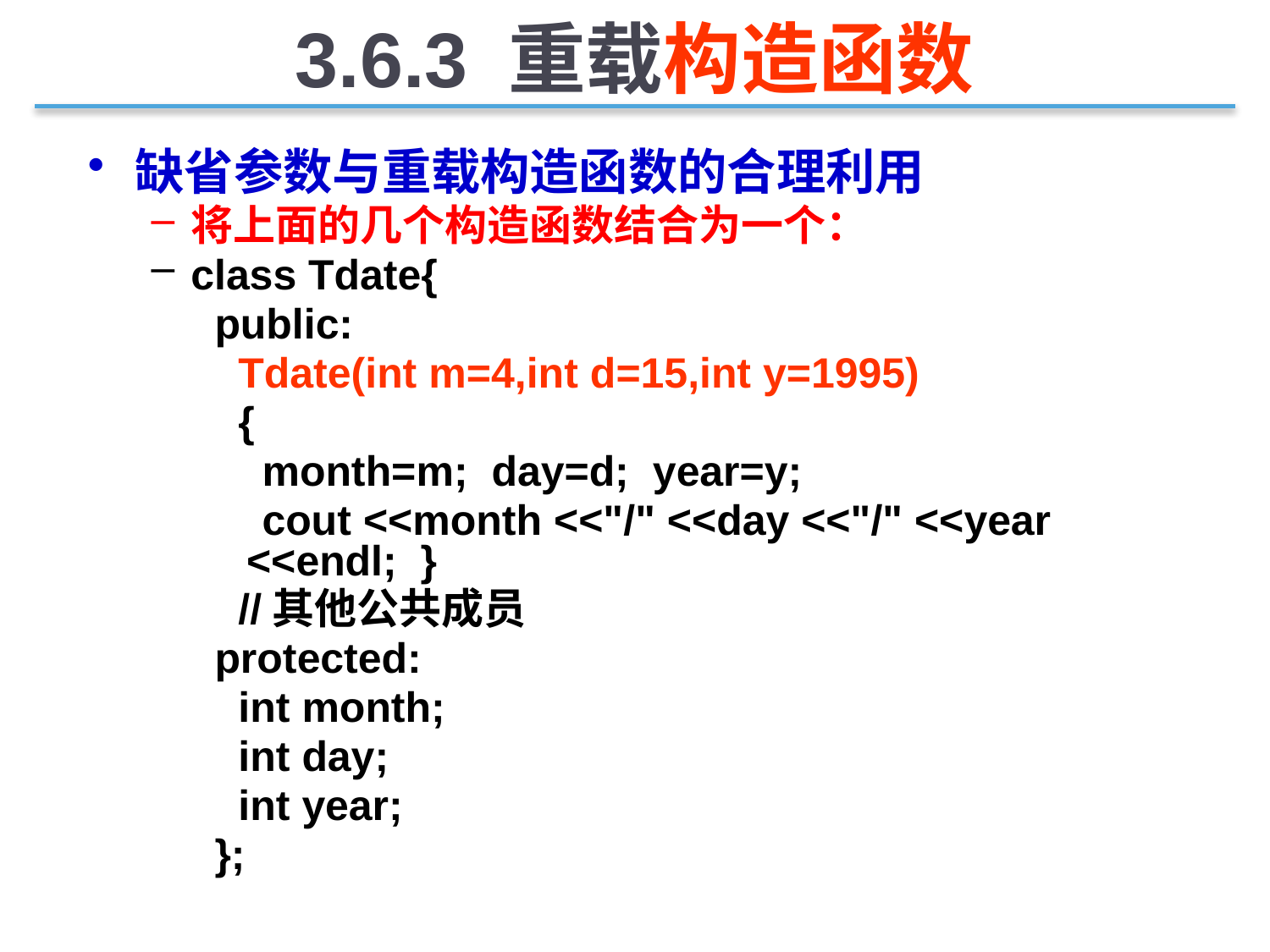

3.6.3 重载构造函数
缺省参数与重载构造函数的合理利用
将上面的几个构造函数结合为一个：
class Tdate{
public:
  Tdate(int m=4,int d=15,int y=1995)
  {
    month=m;  day=d;  year=y;
    cout <<month <<"/" <<day <<"/" <<year <<endl;  }
  //其他公共成员
protected:
  int month;
  int day;
  int year;
};